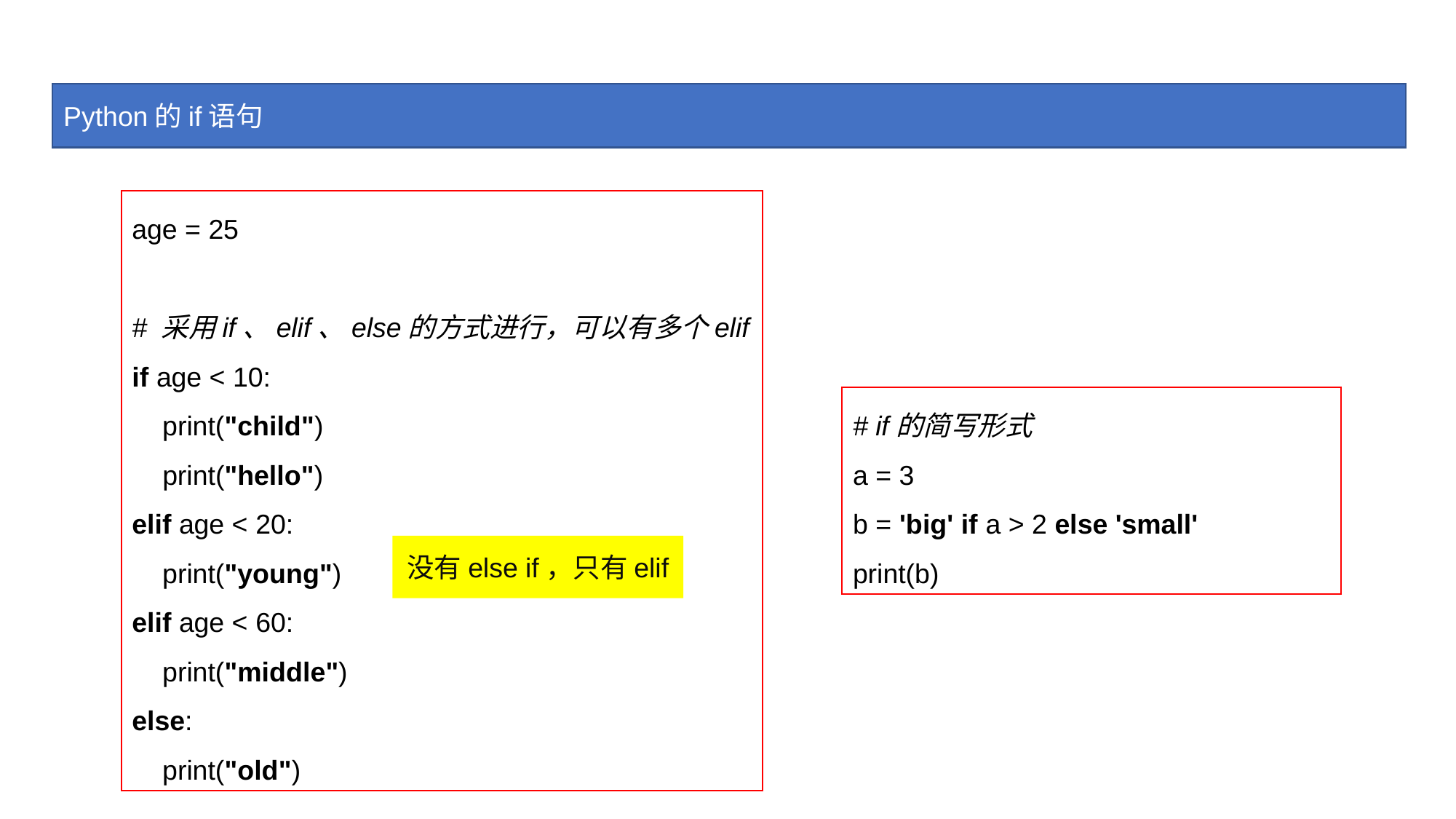

Python的if语句
age = 25
# 采用if、elif、else的方式进行，可以有多个elif
if age < 10:
    print("child")
    print("hello")
elif age < 20:
    print("young")
elif age < 60:
    print("middle")
else:
    print("old")
# if的简写形式 a = 3 b = 'big' if a > 2 else 'small' print(b)
没有else if，只有elif